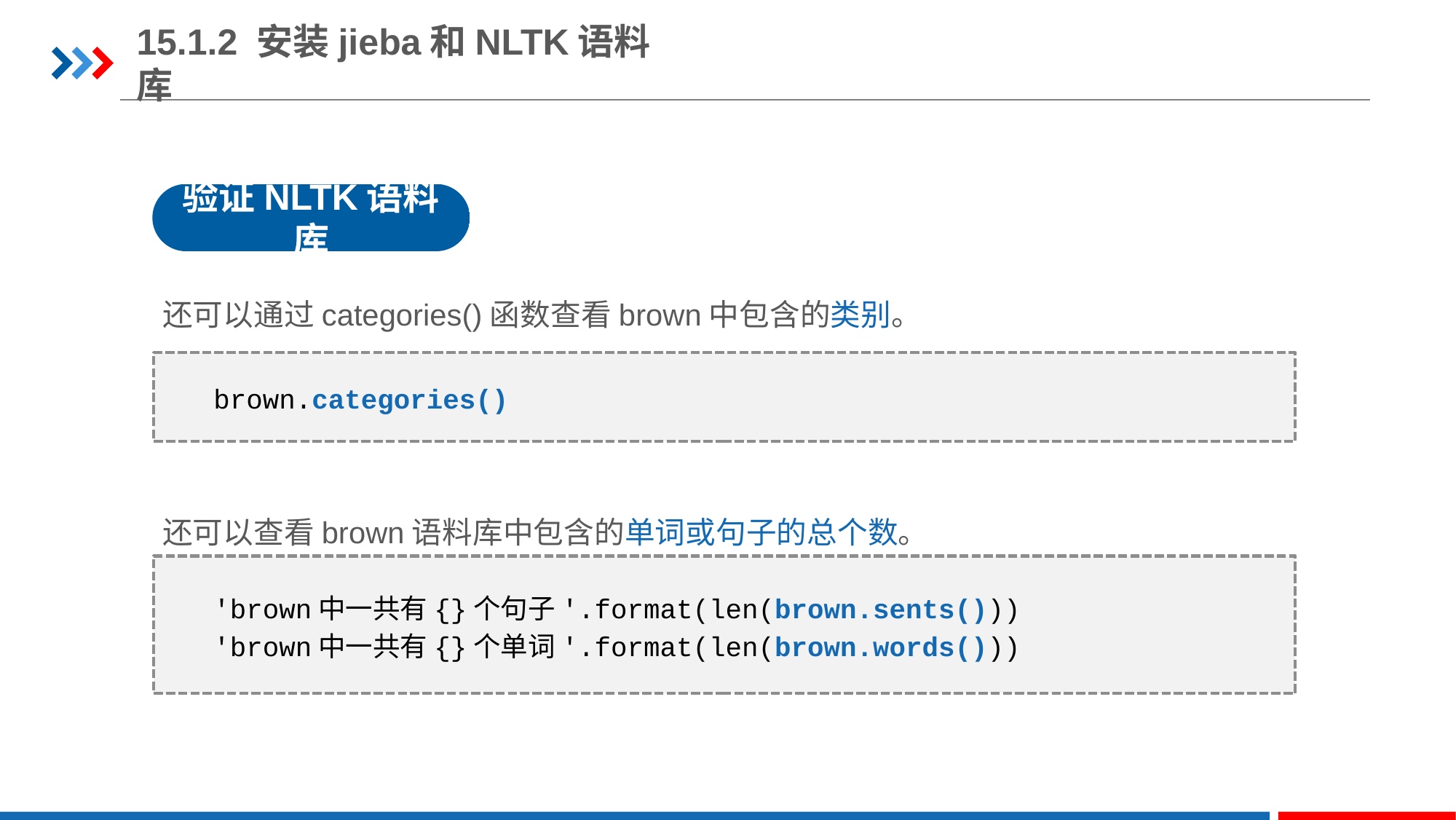

15.1.2 安装jieba和NLTK语料库
验证NLTK语料库
还可以通过categories()函数查看brown中包含的类别。

brown.categories()
还可以查看brown语料库中包含的单词或句子的总个数。

'brown中一共有{}个句子'.format(len(brown.sents()))
'brown中一共有{}个单词'.format(len(brown.words()))